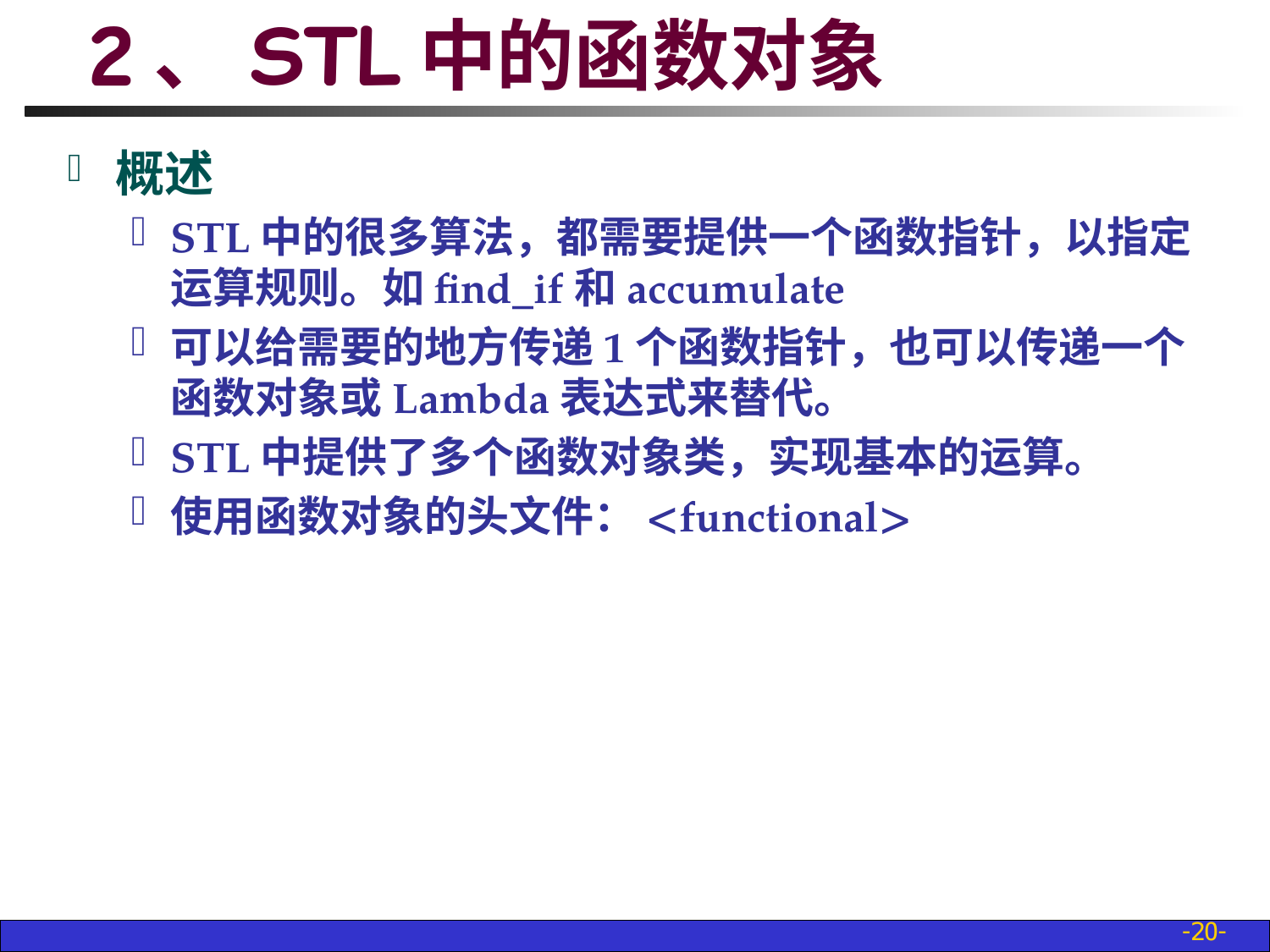

# 2、STL中的函数对象
概述
STL中的很多算法，都需要提供一个函数指针，以指定运算规则。如find_if和accumulate
可以给需要的地方传递1个函数指针，也可以传递一个函数对象或Lambda表达式来替代。
STL中提供了多个函数对象类，实现基本的运算。
使用函数对象的头文件：<functional>
-20-